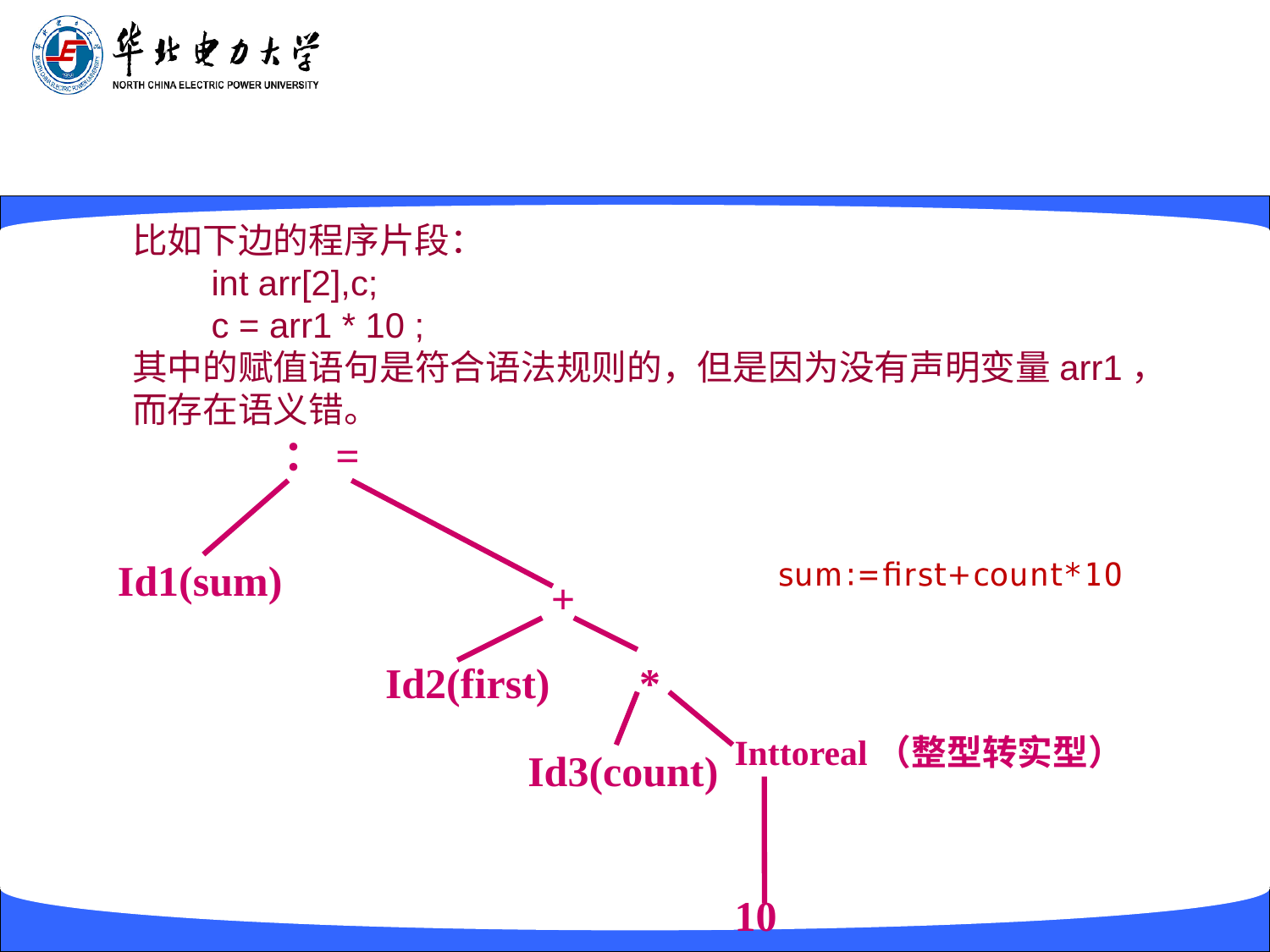

比如下边的程序片段：
　　int arr[2],c;
　　c = arr1 * 10 ;
其中的赋值语句是符合语法规则的，但是因为没有声明变量arr1，
而存在语义错。
：=

Id1(sum)

+

Id2(first)
*

Inttoreal（整型转实型）
Id3(count)

10
sum:=first+count*10